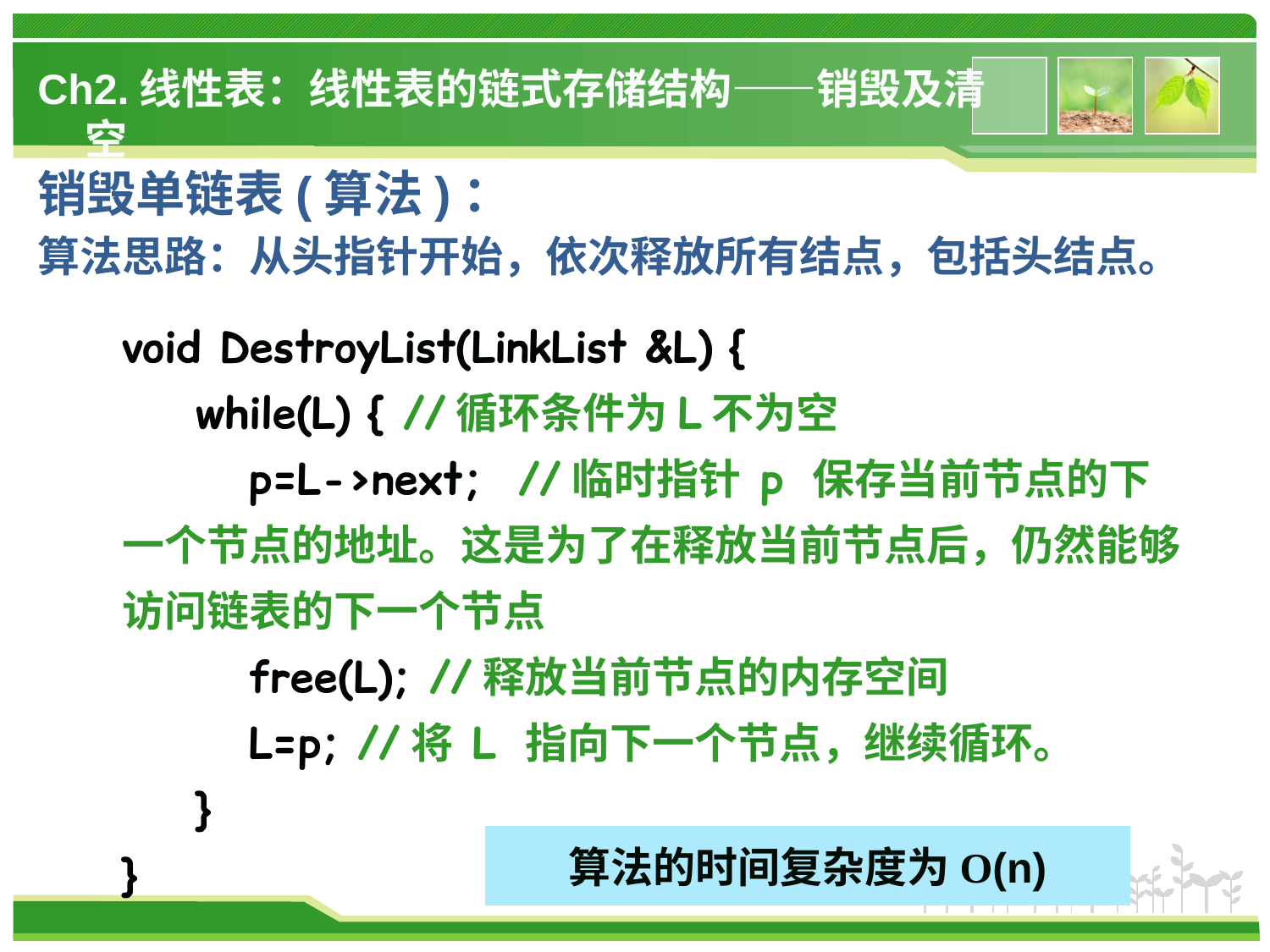

# Ch2.线性表：线性表的链式存储结构——销毁及清空
销毁单链表(算法)：
算法思路：从头指针开始，依次释放所有结点，包括头结点。
void DestroyList(LinkList &L) {
    while(L) { //循环条件为L不为空
	p=L->next;  //临时指针 p 保存当前节点的下一个节点的地址。这是为了在释放当前节点后，仍然能够访问链表的下一个节点
	free(L); //释放当前节点的内存空间
	L=p; //将 L 指向下一个节点，继续循环。
    }
}
算法的时间复杂度为O(n)